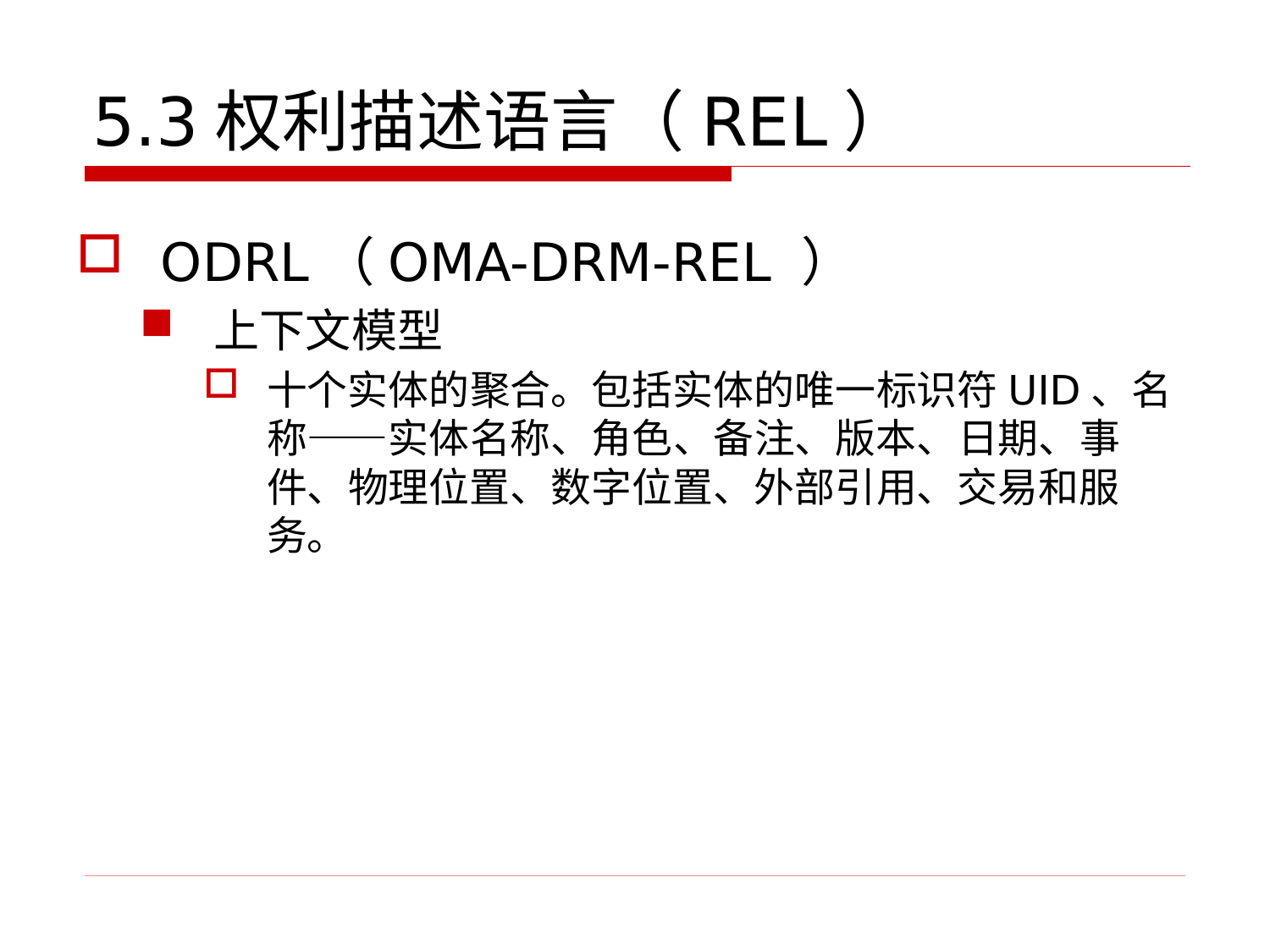

# 5.3权利描述语言（REL）
ODRL（OMA-DRM-REL ）
上下文模型
十个实体的聚合。包括实体的唯一标识符UID、名称——实体名称、角色、备注、版本、日期、事件、物理位置、数字位置、外部引用、交易和服务。